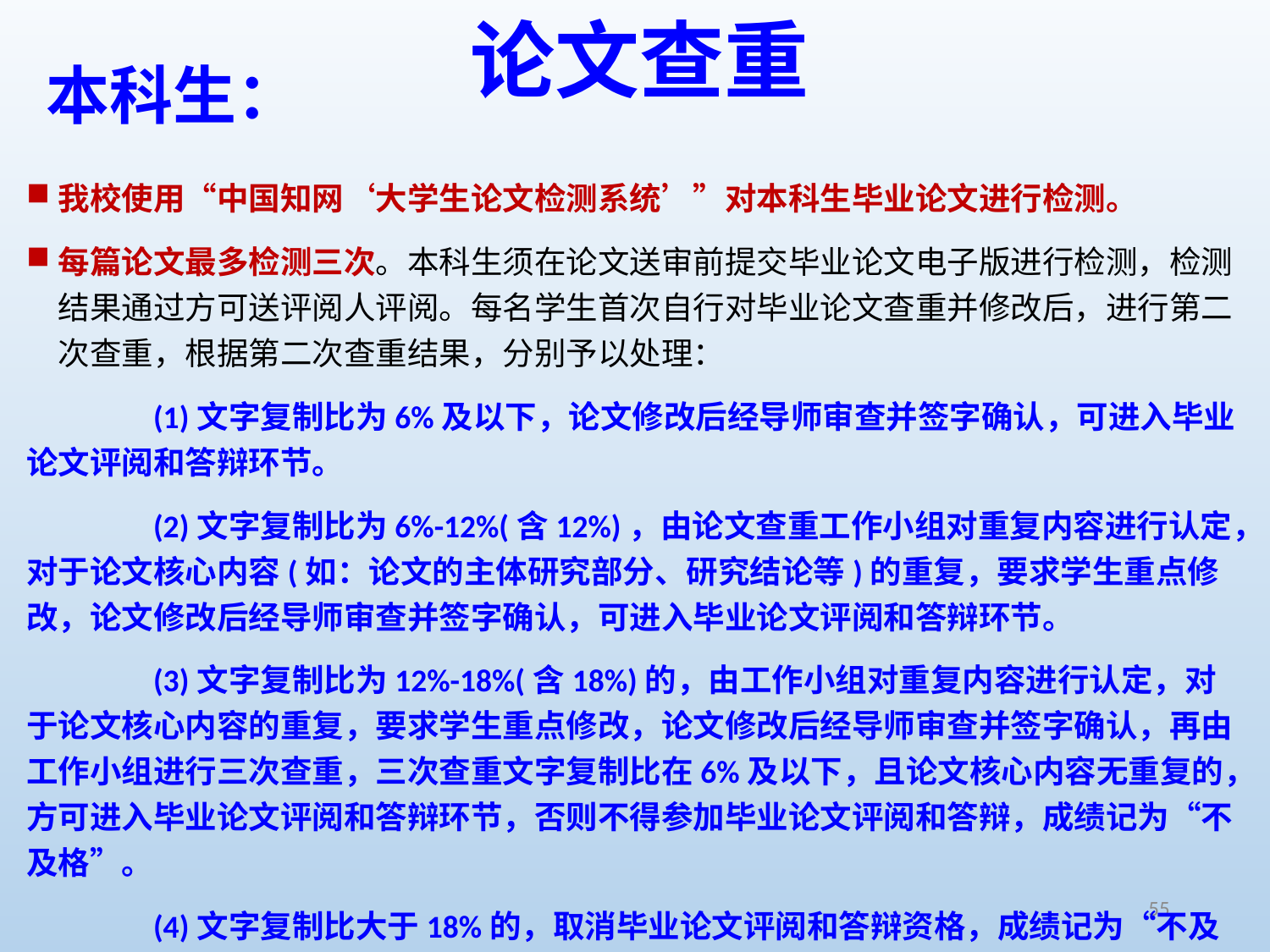

# 论文查重
本科生：
我校使用“中国知网‘大学生论文检测系统’”对本科生毕业论文进行检测。
每篇论文最多检测三次。本科生须在论文送审前提交毕业论文电子版进行检测，检测结果通过方可送评阅人评阅。每名学生首次自行对毕业论文查重并修改后，进行第二次查重，根据第二次查重结果，分别予以处理：
	(1)文字复制比为6%及以下，论文修改后经导师审查并签字确认，可进入毕业论文评阅和答辩环节。
	(2)文字复制比为6%-12%(含12%)，由论文查重工作小组对重复内容进行认定，对于论文核心内容(如：论文的主体研究部分、研究结论等)的重复，要求学生重点修改，论文修改后经导师审查并签字确认，可进入毕业论文评阅和答辩环节。
	(3)文字复制比为12%-18%(含18%)的，由工作小组对重复内容进行认定，对于论文核心内容的重复，要求学生重点修改，论文修改后经导师审查并签字确认，再由工作小组进行三次查重，三次查重文字复制比在6%及以下，且论文核心内容无重复的，方可进入毕业论文评阅和答辩环节，否则不得参加毕业论文评阅和答辩，成绩记为“不及格”。
	(4)文字复制比大于18%的，取消毕业论文评阅和答辩资格，成绩记为“不及格”。
55